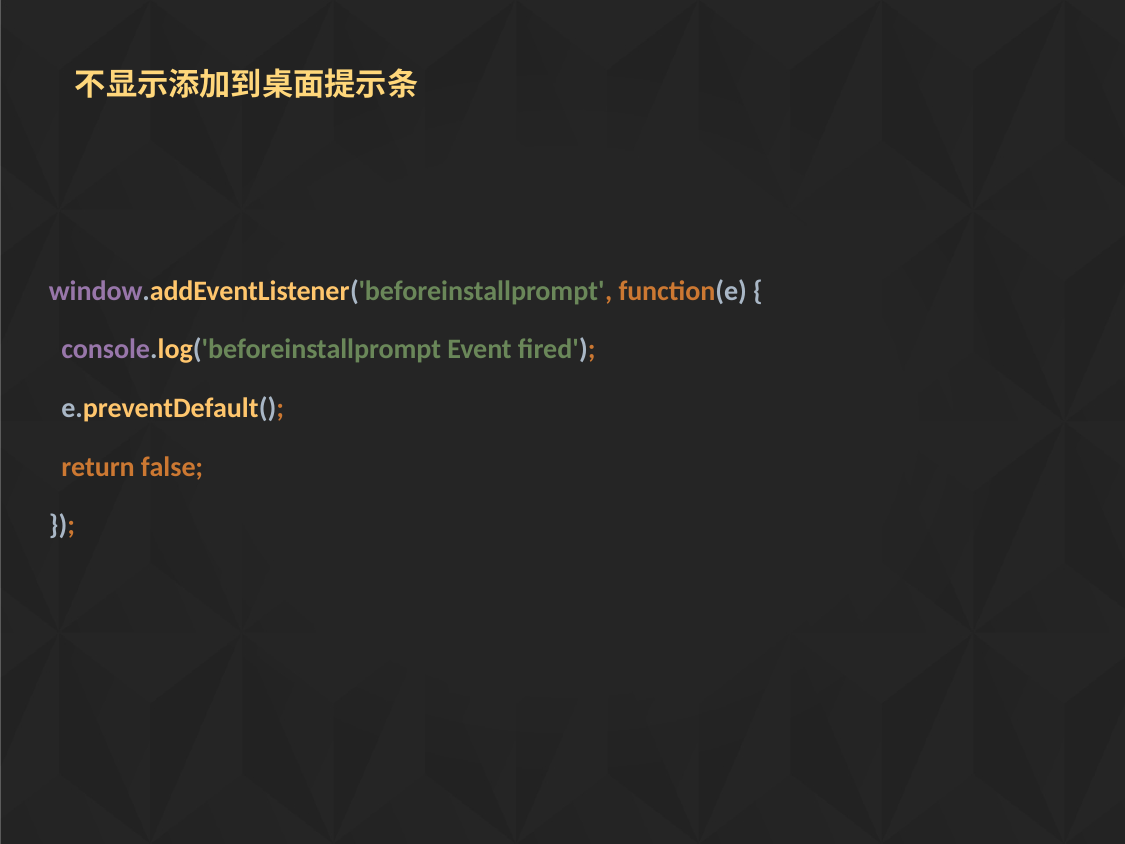

# 不显示添加到桌面提示条
window.addEventListener('beforeinstallprompt', function(e) {
  console.log('beforeinstallprompt Event fired');
  e.preventDefault();
  return false;
});